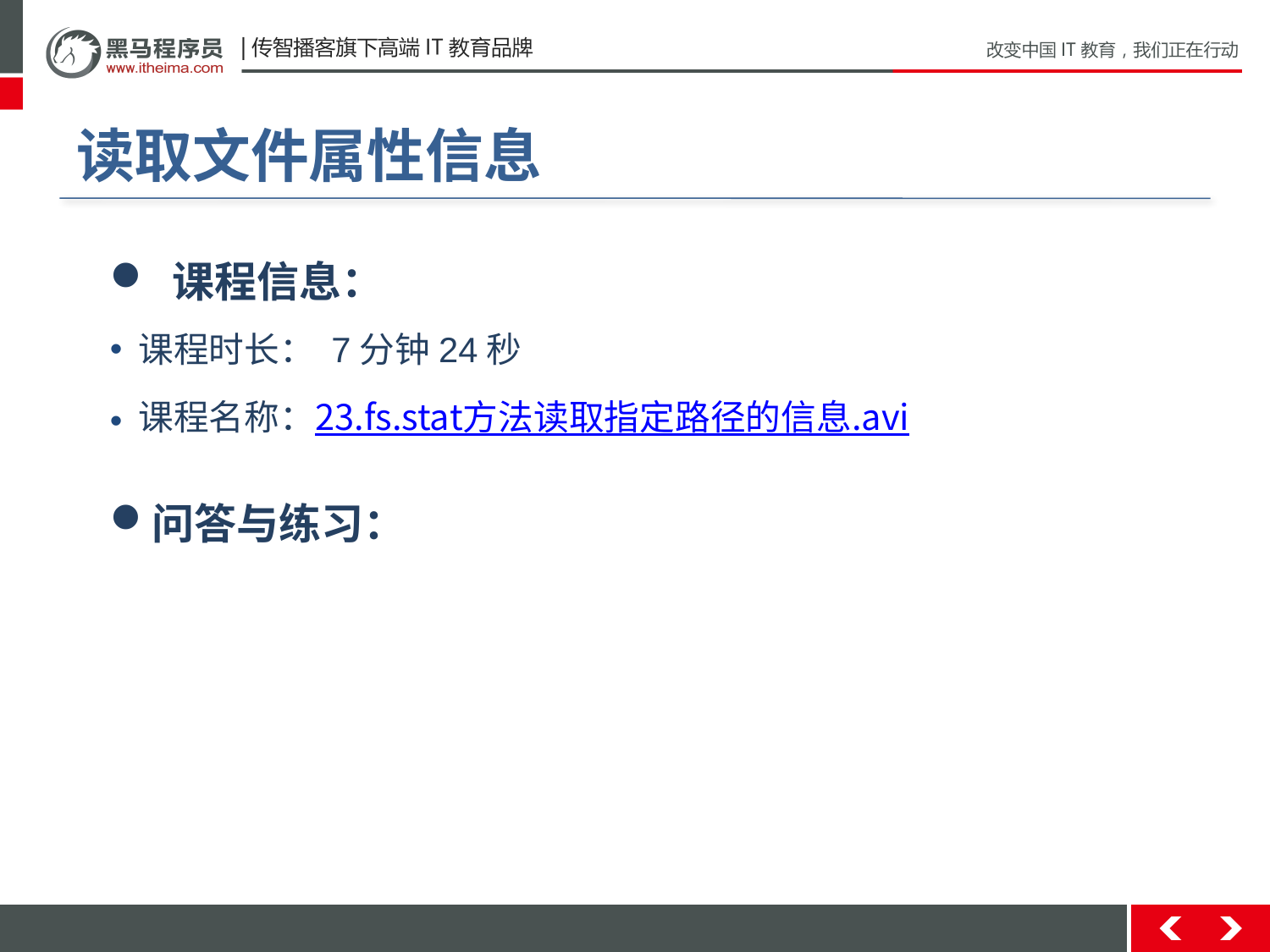

# 读取文件属性信息
 课程信息：
 课程时长： 7分钟24秒
 课程名称：23.fs.stat方法读取指定路径的信息.avi
问答与练习：